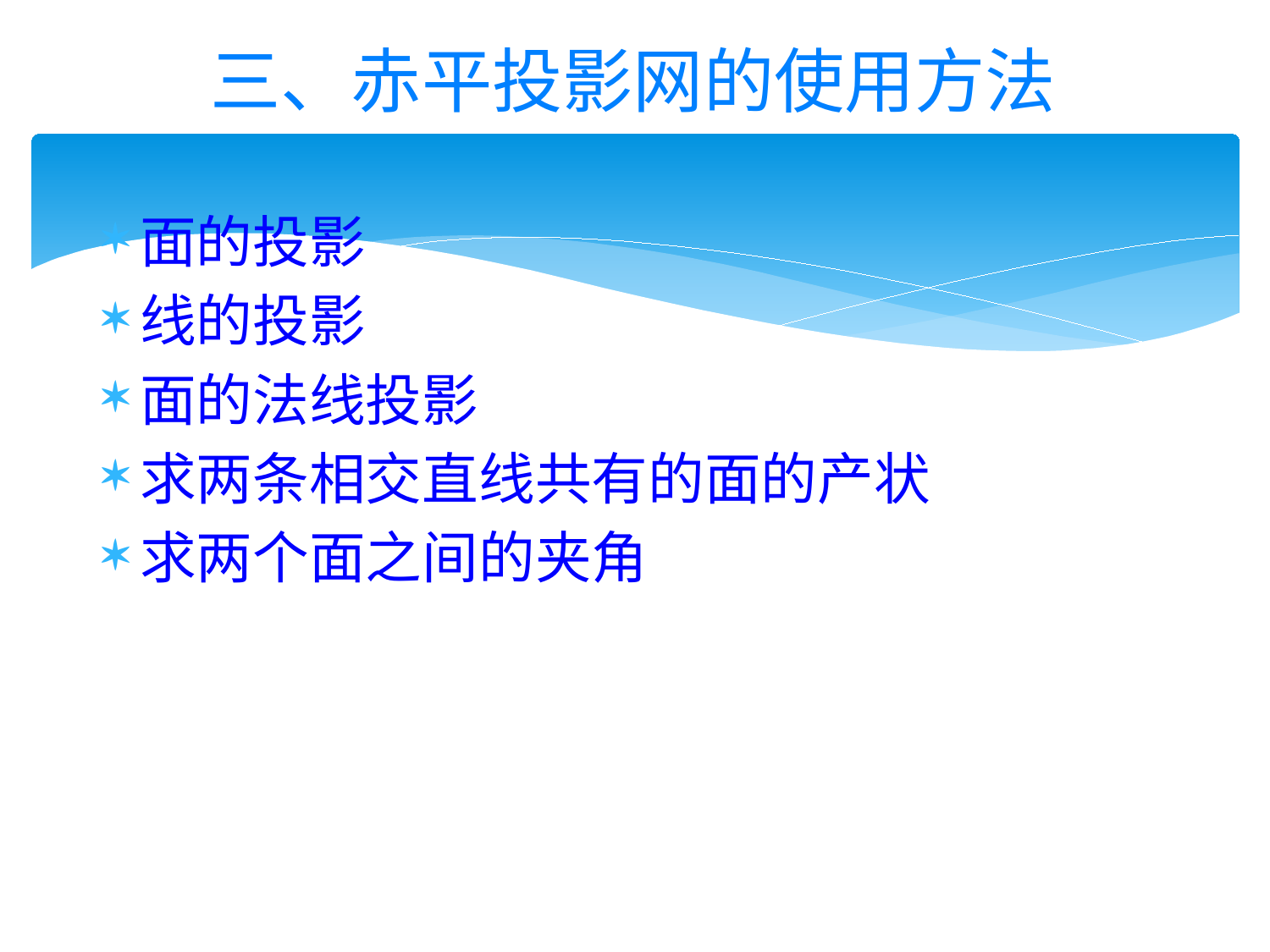

# 三、赤平投影网的使用方法
面的投影
线的投影
面的法线投影
求两条相交直线共有的面的产状
求两个面之间的夹角